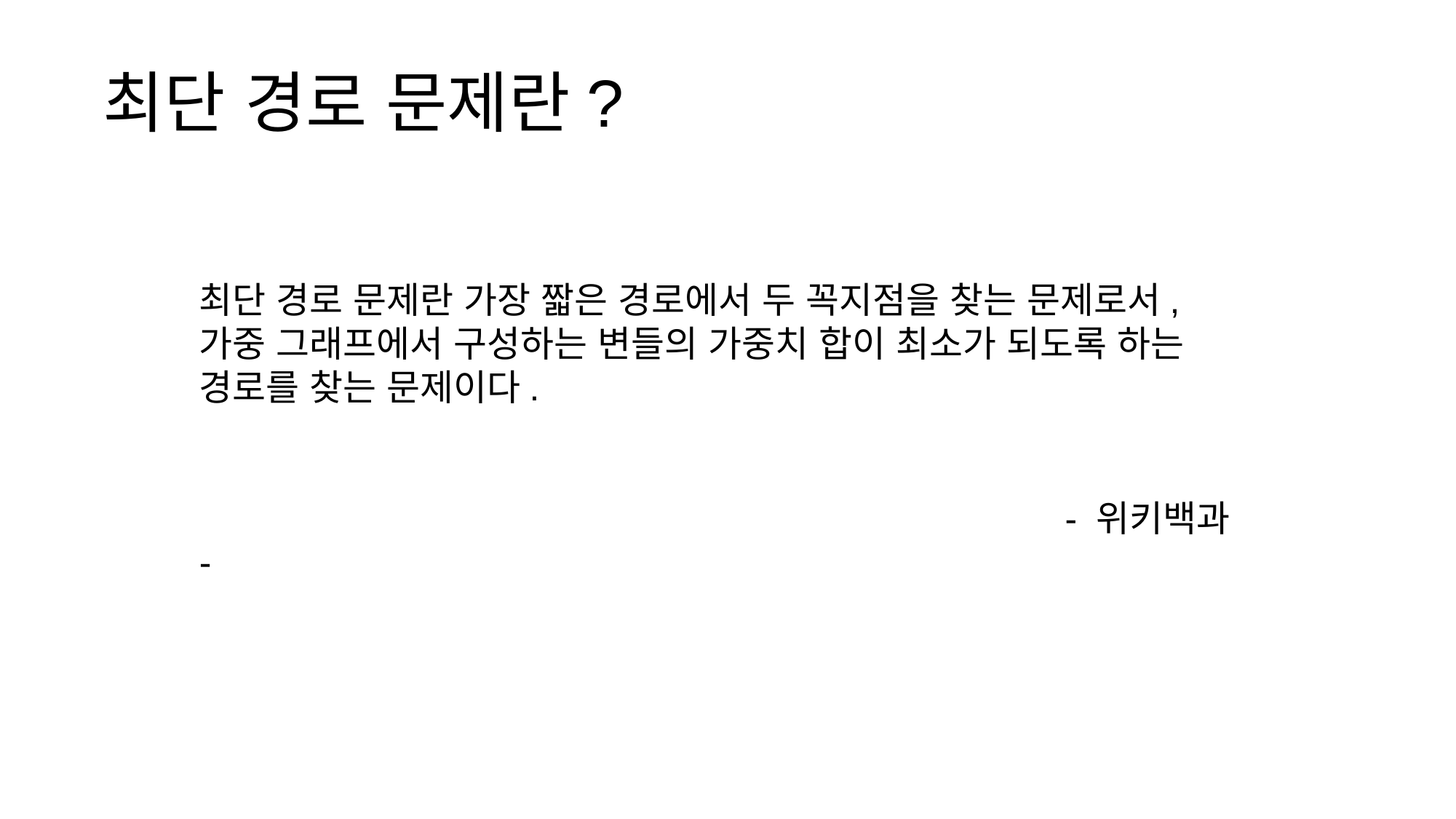

# 최단 경로 문제란?
최단 경로 문제란 가장 짧은 경로에서 두 꼭지점을 찾는 문제로서, 가중 그래프에서 구성하는 변들의 가중치 합이 최소가 되도록 하는 경로를 찾는 문제이다.

							          - 위키백과 -